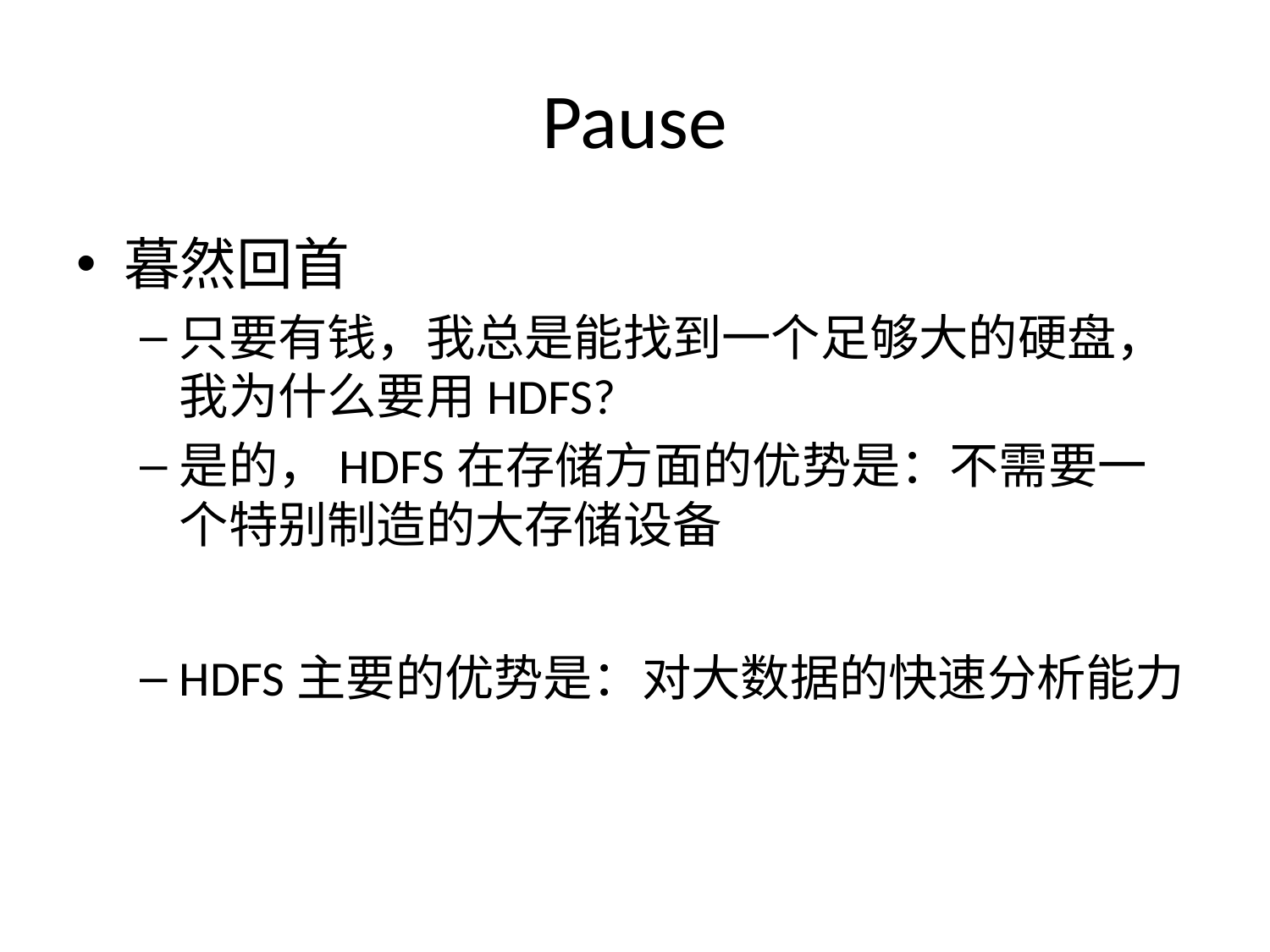

# Pause
暮然回首
只要有钱，我总是能找到一个足够大的硬盘，我为什么要用HDFS?
是的，HDFS在存储方面的优势是：不需要一个特别制造的大存储设备

HDFS主要的优势是：对大数据的快速分析能力